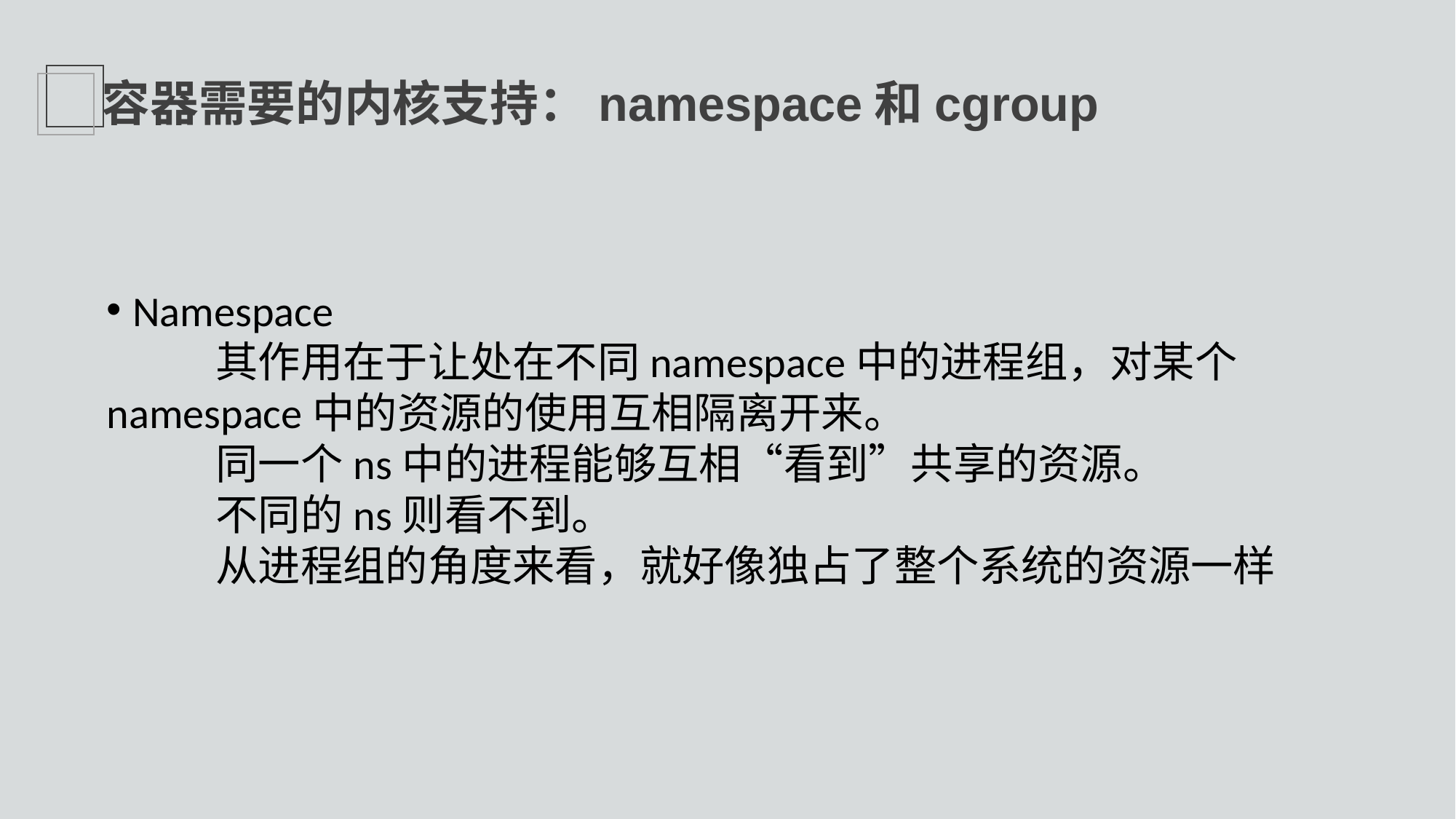

容器需要的内核支持：namespace和cgroup
Namespace
	其作用在于让处在不同namespace中的进程组，对某个namespace中的资源的使用互相隔离开来。
	同一个ns中的进程能够互相“看到”共享的资源。
	不同的ns则看不到。
	从进程组的角度来看，就好像独占了整个系统的资源一样